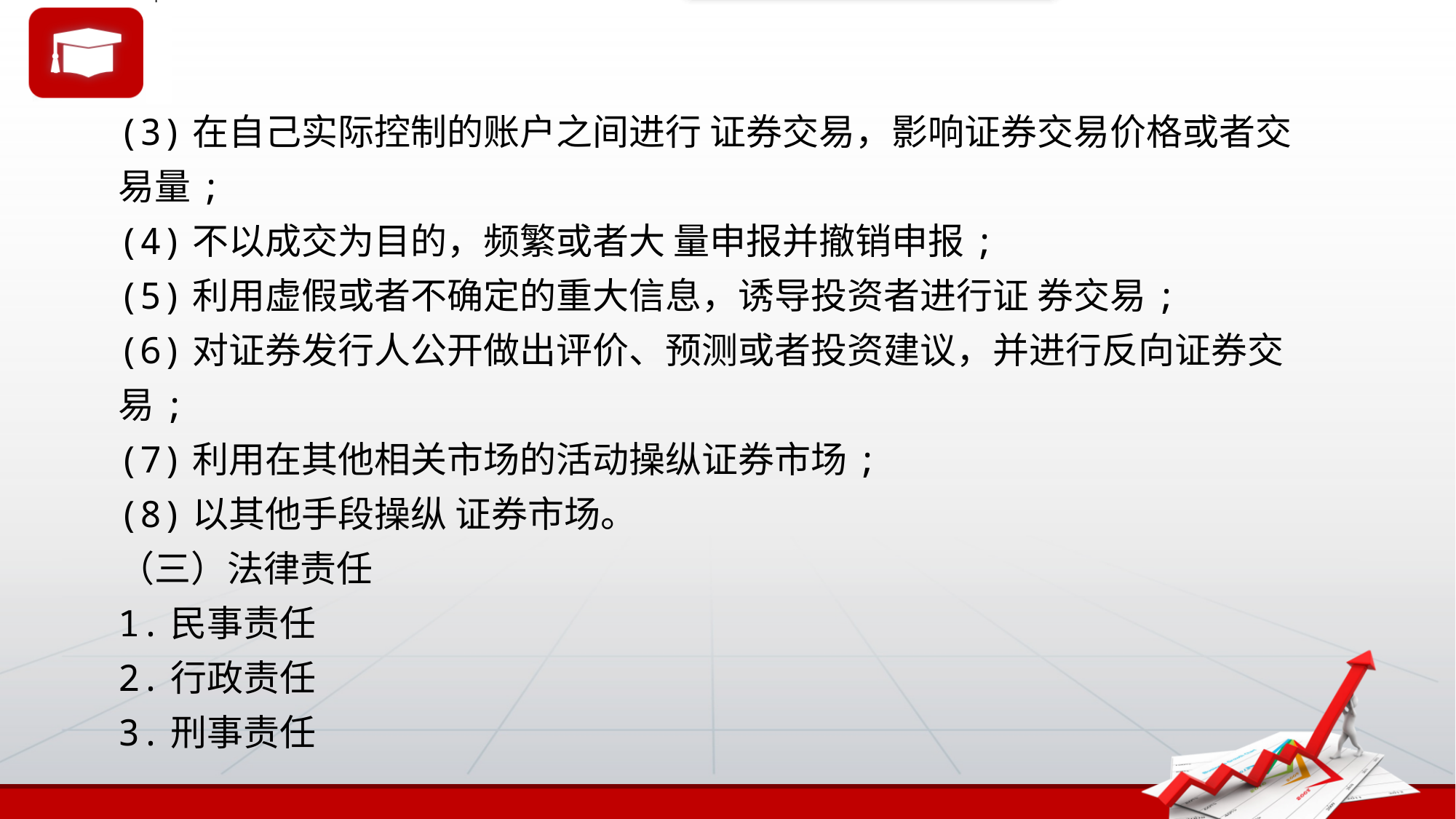

# (3)在自己实际控制的账户之间进行 证券交易，影响证券交易价格或者交易量; (4)不以成交为目的，频繁或者大 量申报并撤销申报; (5)利用虚假或者不确定的重大信息，诱导投资者进行证 券交易; (6)对证券发行人公开做出评价、预测或者投资建议，并进行反向证券交易; (7)利用在其他相关市场的活动操纵证券市场; (8)以其他手段操纵 证券市场。 （三）法律责任 1.民事责任 2.行政责任 3.刑事责任